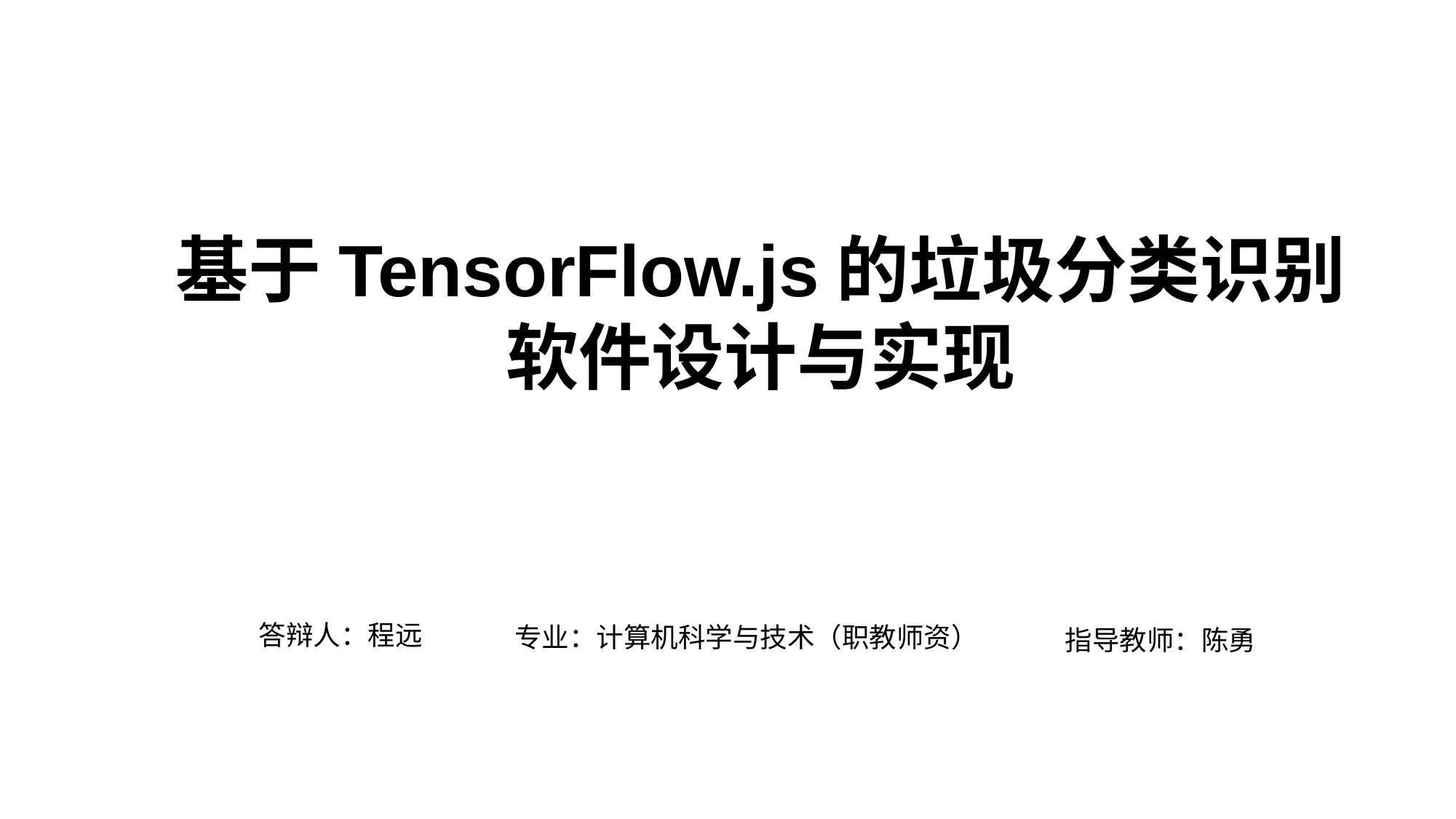

基于TensorFlow.js的垃圾分类识别
软件设计与实现
答辩人：程远
专业：计算机科学与技术（职教师资）
指导教师：陈勇